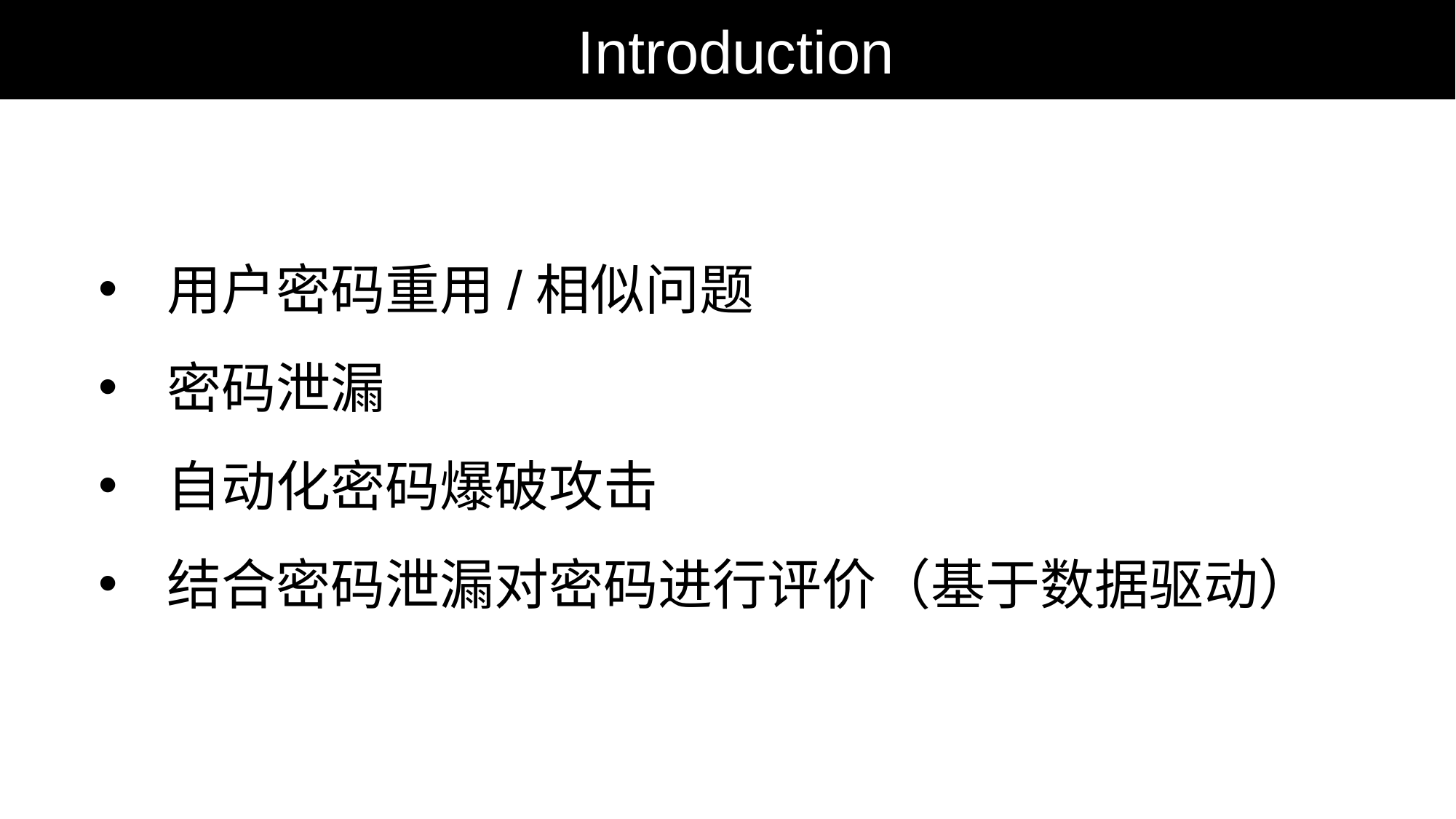

Introduction
用户密码重用/相似问题
密码泄漏
自动化密码爆破攻击
结合密码泄漏对密码进行评价（基于数据驱动）